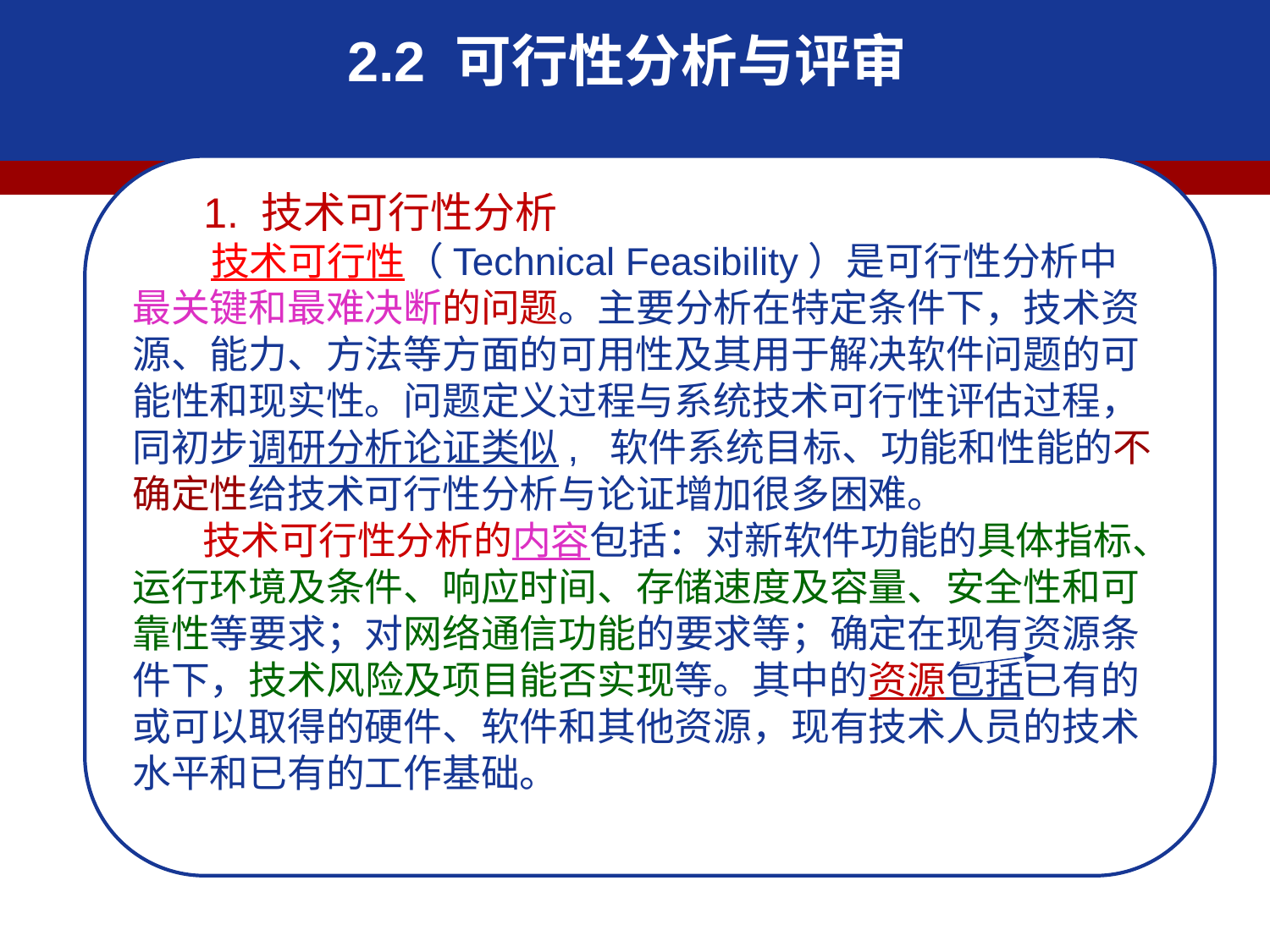

2.2 可行性分析与评审
        1. 技术可行性分析
        技术可行性（Technical Feasibility）是可行性分析中
最关键和最难决断的问题。主要分析在特定条件下，技术资源、能力、方法等方面的可用性及其用于解决软件问题的可能性和现实性。问题定义过程与系统技术可行性评估过程，同初步调研分析论证类似,  软件系统目标、功能和性能的不确定性给技术可行性分析与论证增加很多困难。
       技术可行性分析的内容包括：对新软件功能的具体指标、运行环境及条件、响应时间、存储速度及容量、安全性和可靠性等要求；对网络通信功能的要求等；确定在现有资源条件下，技术风险及项目能否实现等。其中的资源包括已有的或可以取得的硬件、软件和其他资源，现有技术人员的技术水平和已有的工作基础。

       可行性分析的主要内容是对问题的定义，主要初步
确定软件项目的规模和目标，问题定义后，要导出软件
系统的逻辑模型。然后从此模型出发，确定若干可供选
择的主要系统方案。
       首先需要进行初步的概要分析，确定软件项目的规模和目标，明确项目的约束和限制。